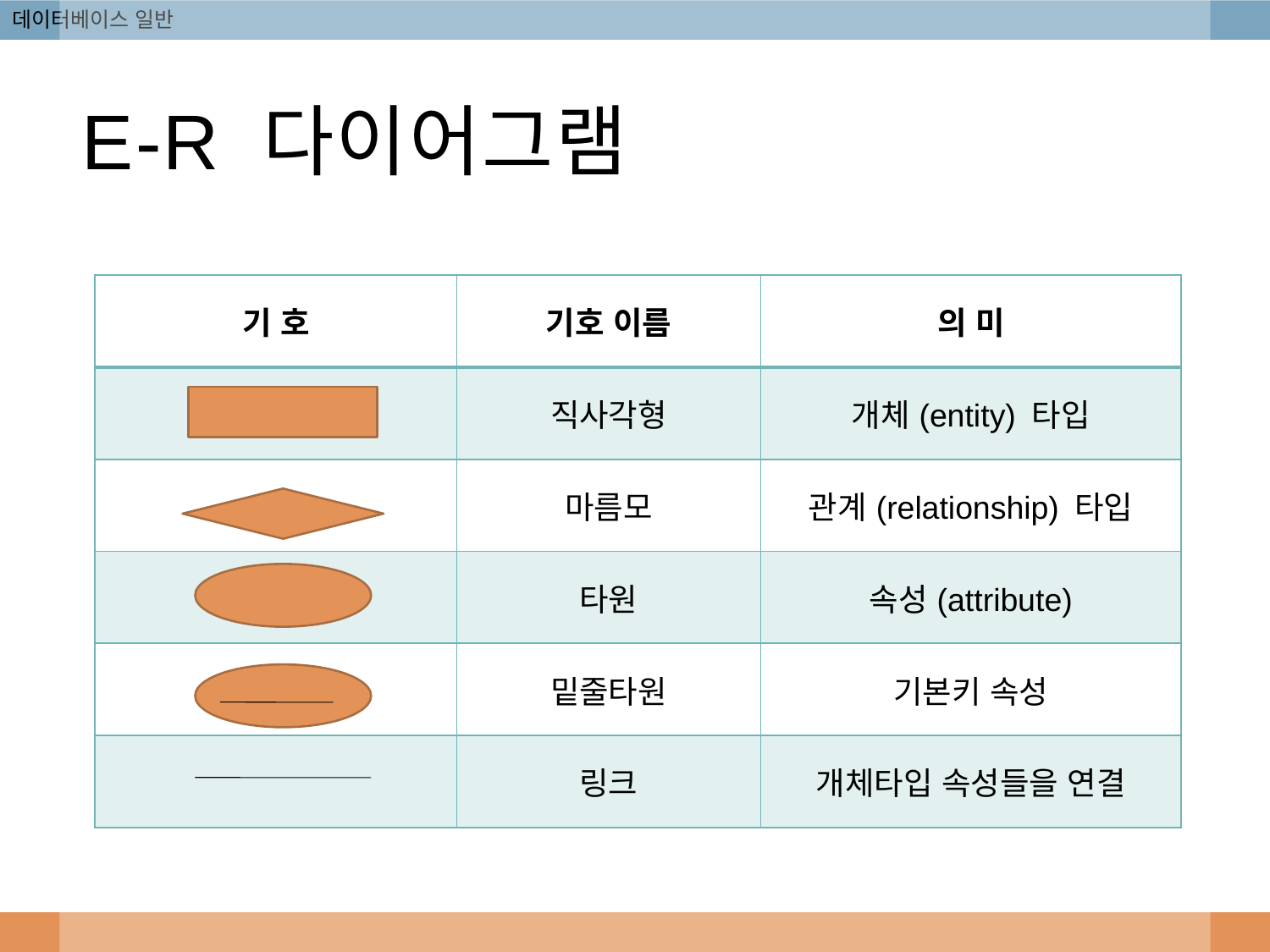

# E-R 다이어그램
| 기 호 | 기호 이름 | 의 미 |
| --- | --- | --- |
|  | 직사각형 | 개체(entity) 타입 |
|  | 마름모 | 관계(relationship) 타입 |
|  | 타원 | 속성(attribute) |
|  | 밑줄타원 | 기본키 속성 |
|  | 링크 | 개체타입 속성들을 연결 |